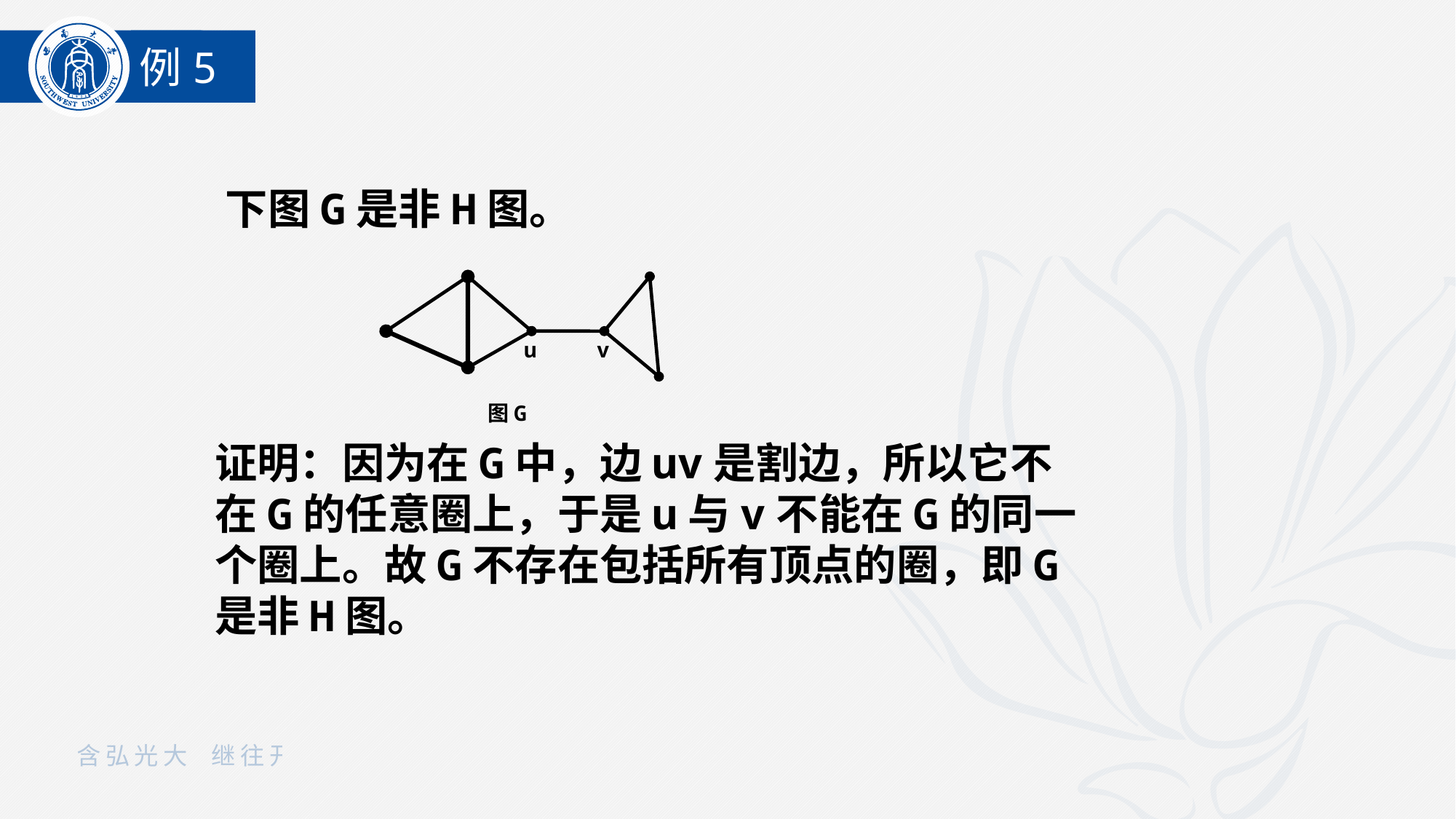

例5
 下图G是非H图。

图G
u
v
证明：因为在G中，边uv是割边，所以它不在G的任意圈上，于是u与v不能在G的同一个圈上。故G不存在包括所有顶点的圈，即G是非H图。